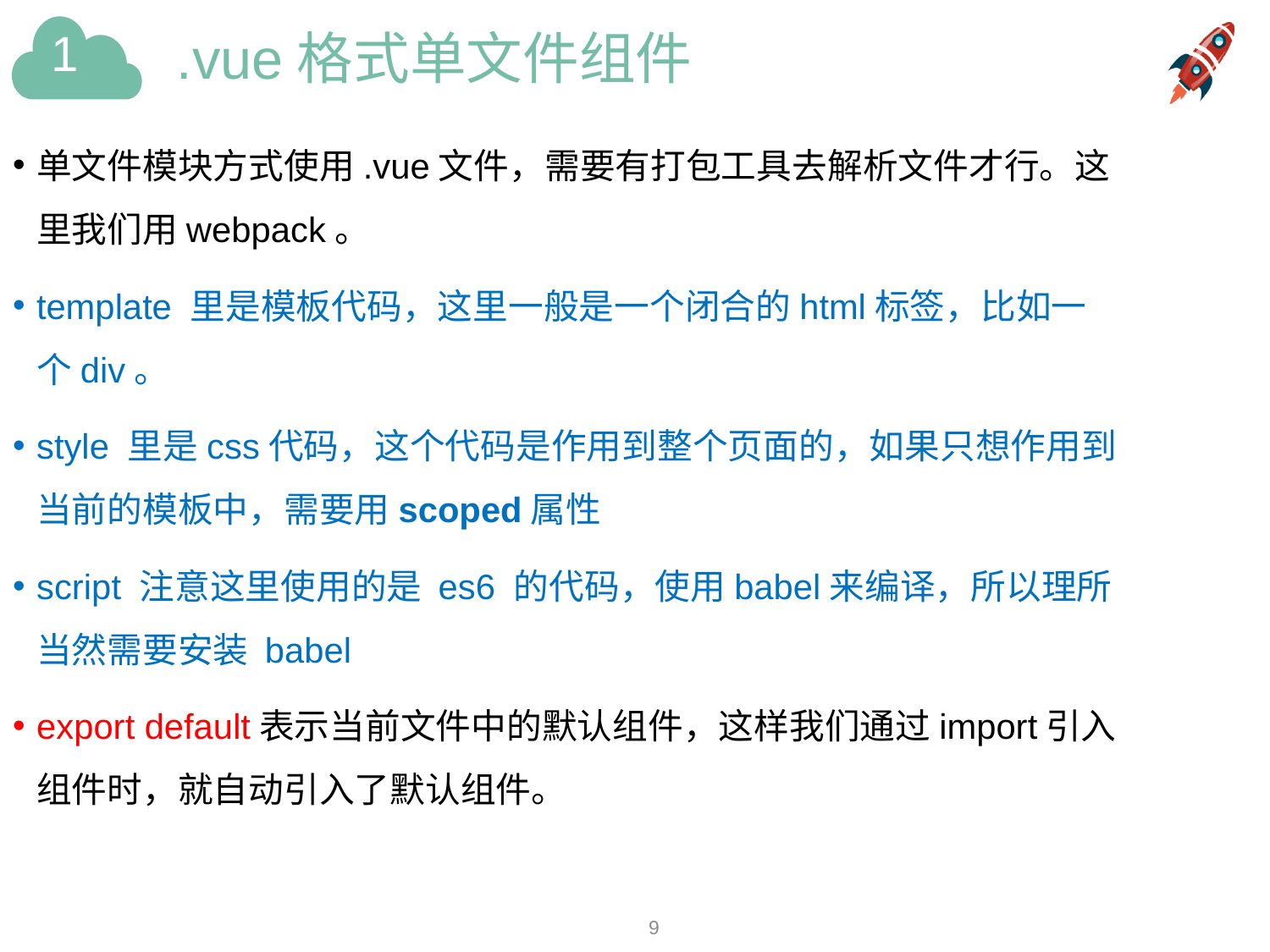

# .vue格式单文件组件
单文件模块方式使用.vue文件，需要有打包工具去解析文件才行。这里我们用webpack。
template 里是模板代码，这里一般是一个闭合的html标签，比如一个div。
style 里是css代码，这个代码是作用到整个页面的，如果只想作用到当前的模板中，需要用scoped属性
script 注意这里使用的是 es6 的代码，使用babel来编译，所以理所当然需要安装 babel
export default表示当前文件中的默认组件，这样我们通过import引入组件时，就自动引入了默认组件。
9